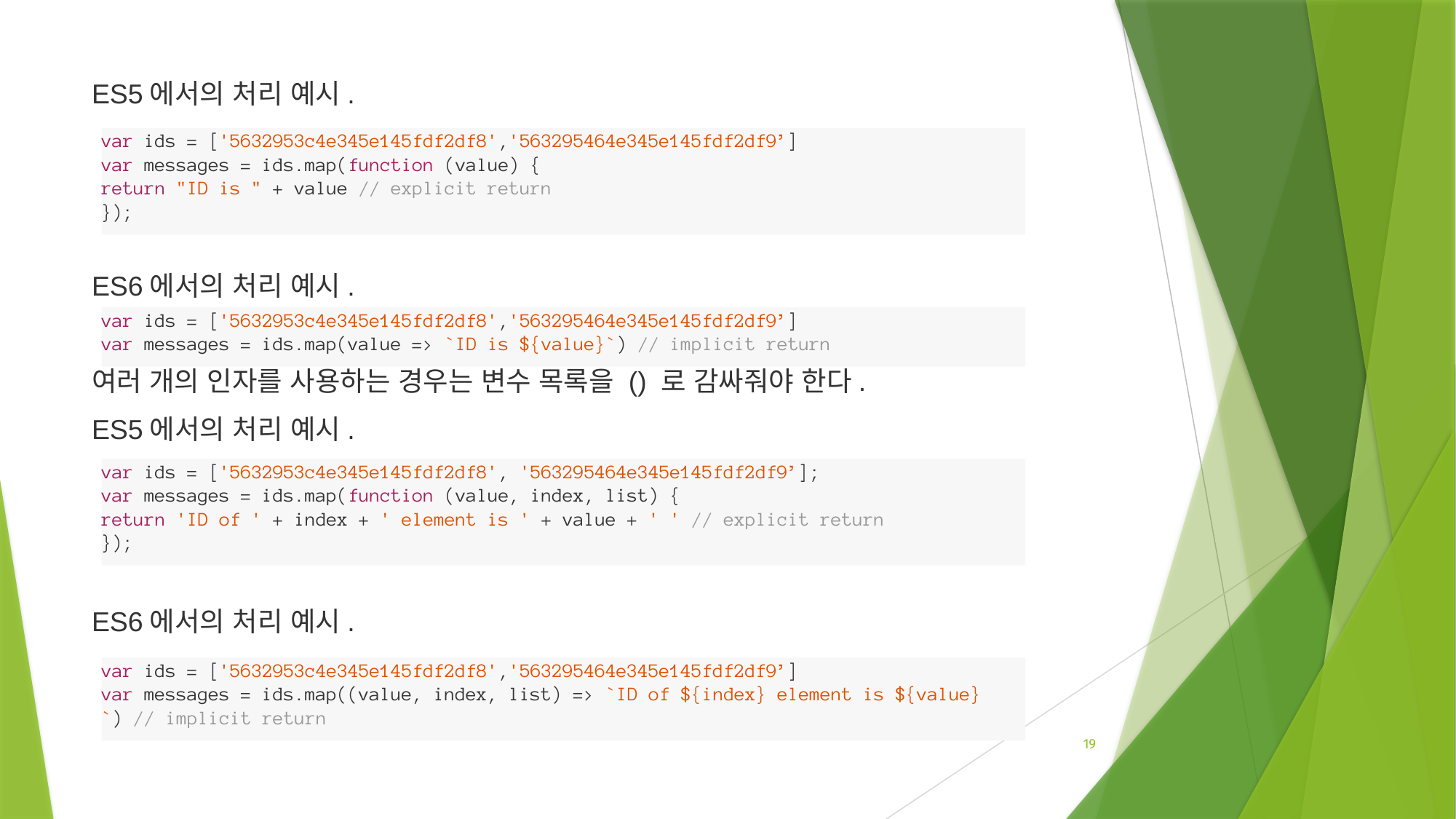

ES5에서의 처리 예시.

ES6에서의 처리 예시.

여러 개의 인자를 사용하는 경우는 변수 목록을 () 로 감싸줘야 한다.
ES5에서의 처리 예시.

ES6에서의 처리 예시.

var ids = ['5632953c4e345e145fdf2df8','563295464e345e145fdf2df9’]
var messages = ids.map(function (value) {
return "ID is " + value // explicit return
});
var ids = ['5632953c4e345e145fdf2df8','563295464e345e145fdf2df9’]
var messages = ids.map(value => `ID is ${value}`) // implicit return
var ids = ['5632953c4e345e145fdf2df8', '563295464e345e145fdf2df9’];
var messages = ids.map(function (value, index, list) {
return 'ID of ' + index + ' element is ' + value + ' ' // explicit return
});
var ids = ['5632953c4e345e145fdf2df8','563295464e345e145fdf2df9’]
var messages = ids.map((value, index, list) => `ID of ${index} element is ${value} `) // implicit return
19